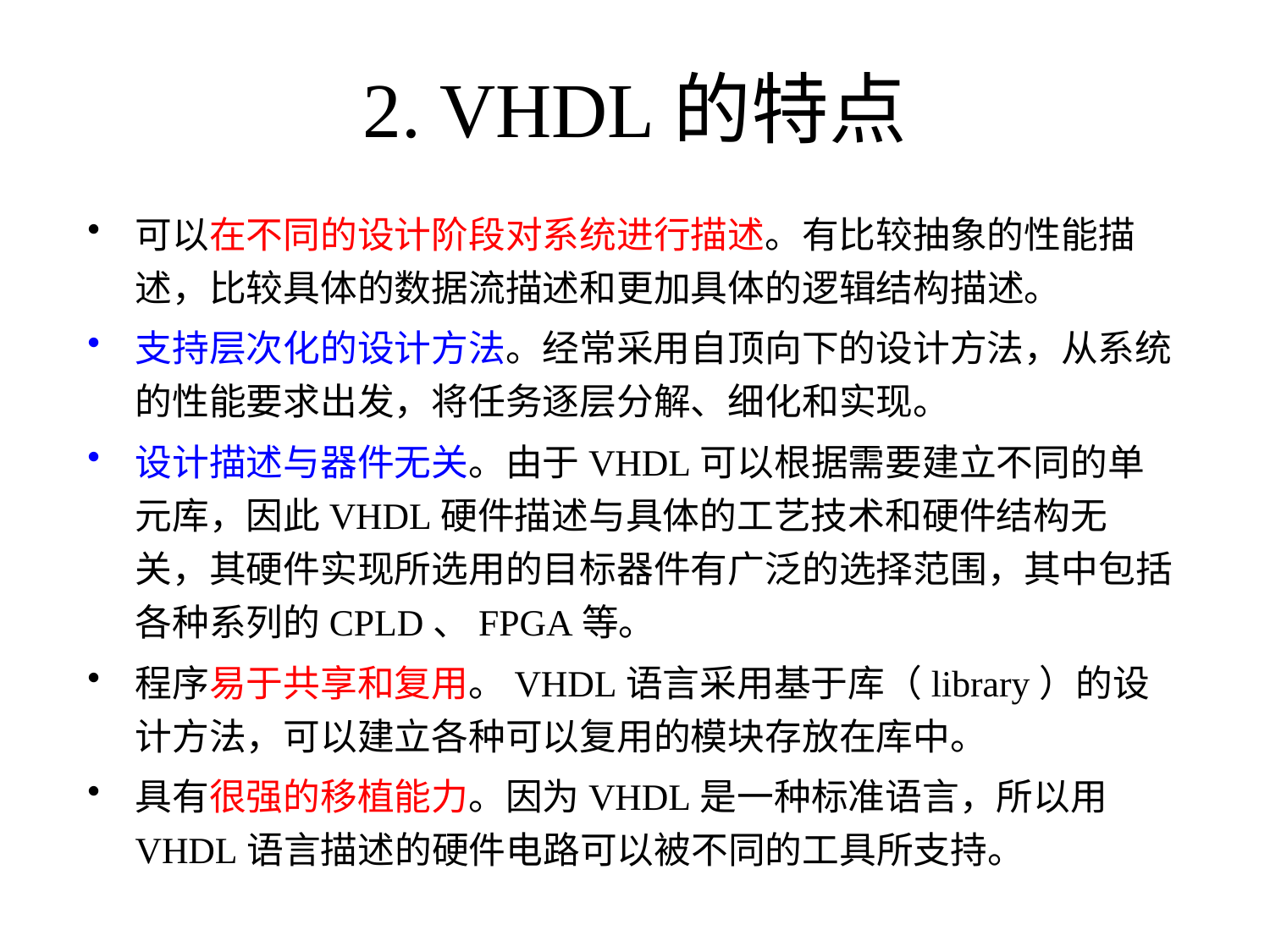

# 2. VHDL的特点
可以在不同的设计阶段对系统进行描述。有比较抽象的性能描述，比较具体的数据流描述和更加具体的逻辑结构描述。
支持层次化的设计方法。经常采用自顶向下的设计方法，从系统的性能要求出发，将任务逐层分解、细化和实现。
设计描述与器件无关。由于VHDL可以根据需要建立不同的单元库，因此VHDL硬件描述与具体的工艺技术和硬件结构无关，其硬件实现所选用的目标器件有广泛的选择范围，其中包括各种系列的CPLD、FPGA等。
程序易于共享和复用。VHDL语言采用基于库（library）的设计方法，可以建立各种可以复用的模块存放在库中。
具有很强的移植能力。因为VHDL是一种标准语言，所以用VHDL语言描述的硬件电路可以被不同的工具所支持。